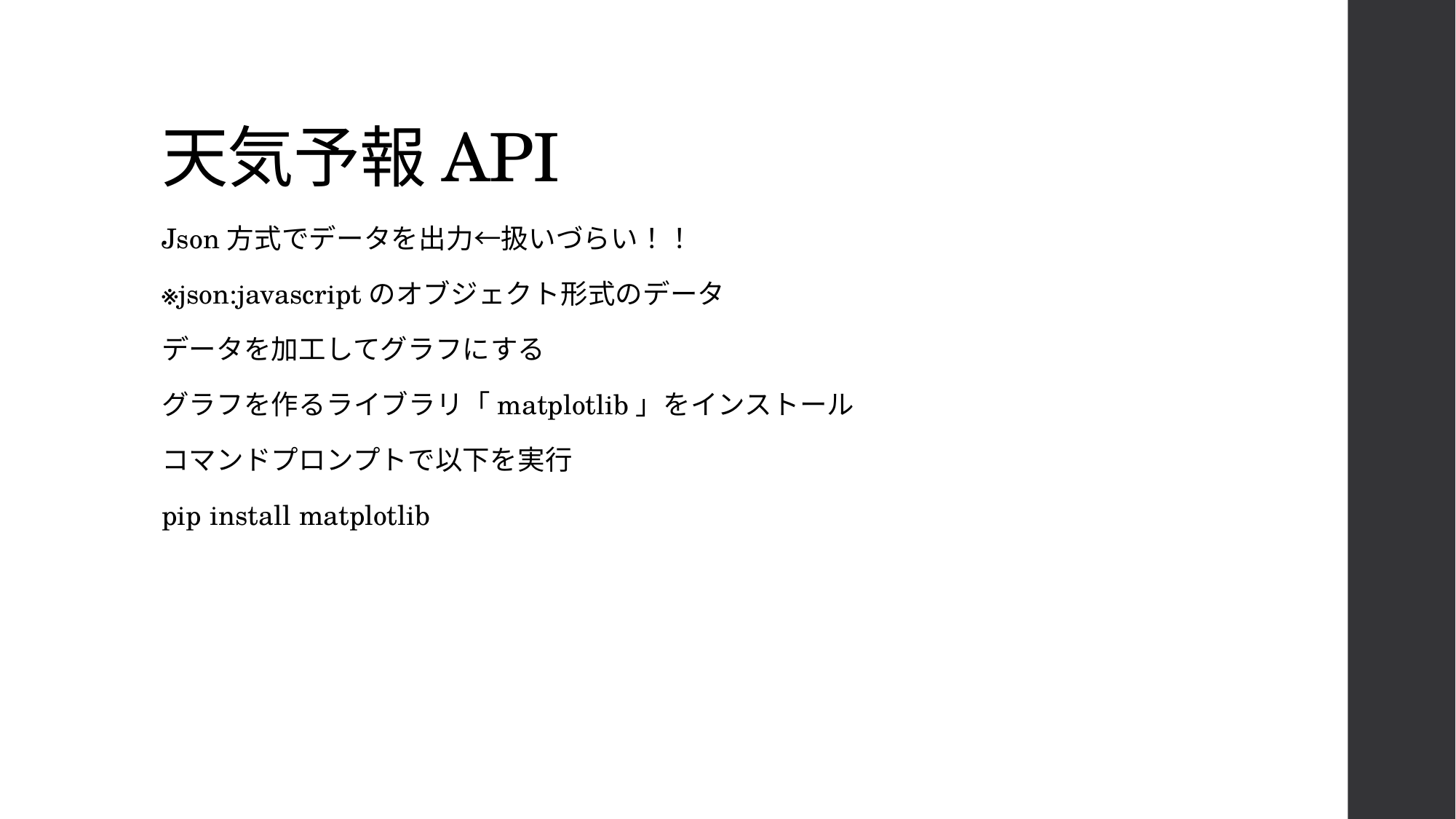

# 天気予報API
Json方式でデータを出力←扱いづらい！！
※json:javascriptのオブジェクト形式のデータ
データを加工してグラフにする
グラフを作るライブラリ「matplotlib」をインストール
コマンドプロンプトで以下を実行
pip install matplotlib